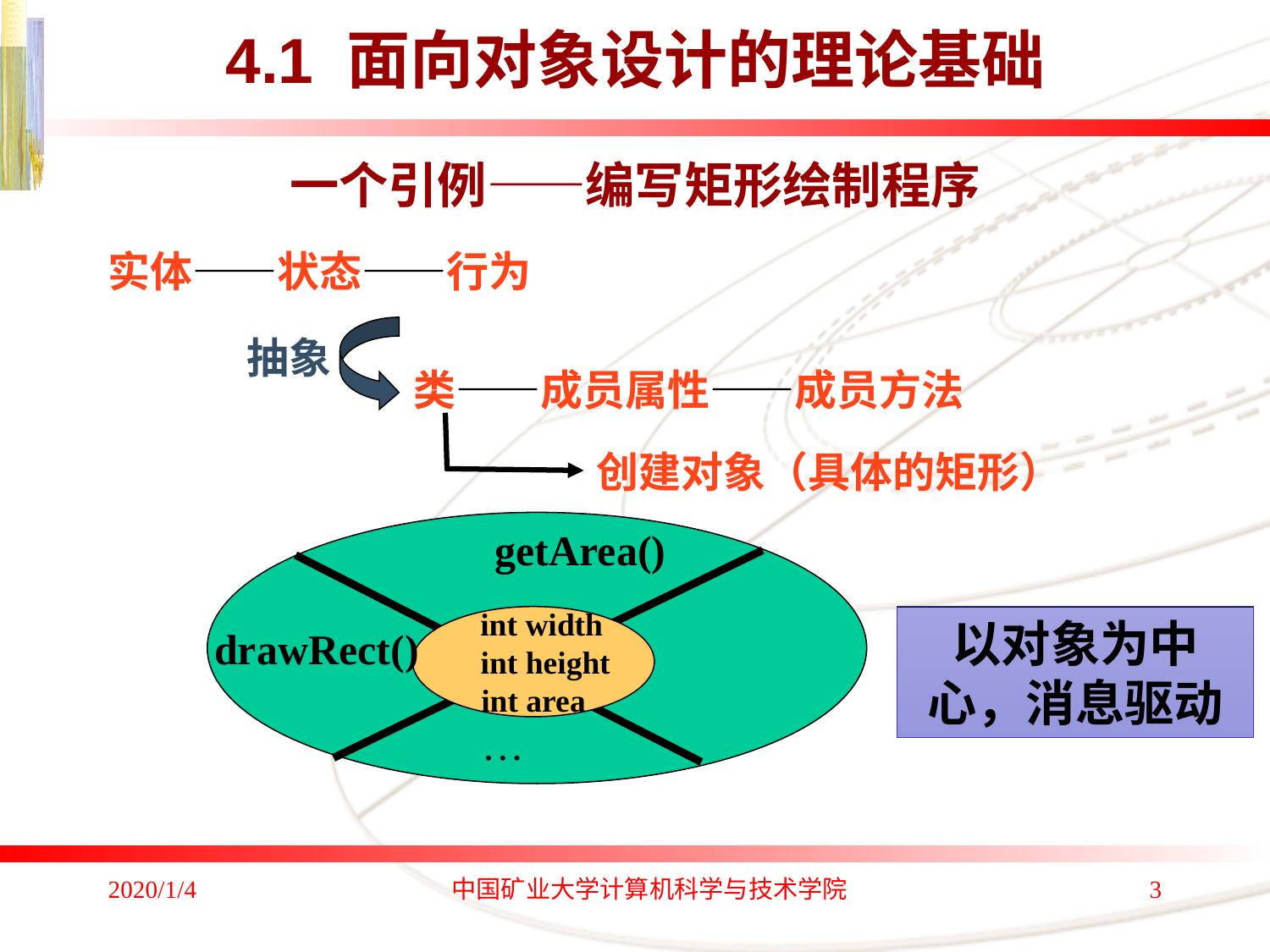

4.1 面向对象设计的理论基础
# 一个引例——编写矩形绘制程序
实体——状态——行为

抽象
类——成员属性——成员方法

创建对象（具体的矩形）

getArea()

  int width
   int height
int area
drawRect()
…
以对象为中心，消息驱动
2020/1/4
中国矿业大学计算机科学与技术学院
3